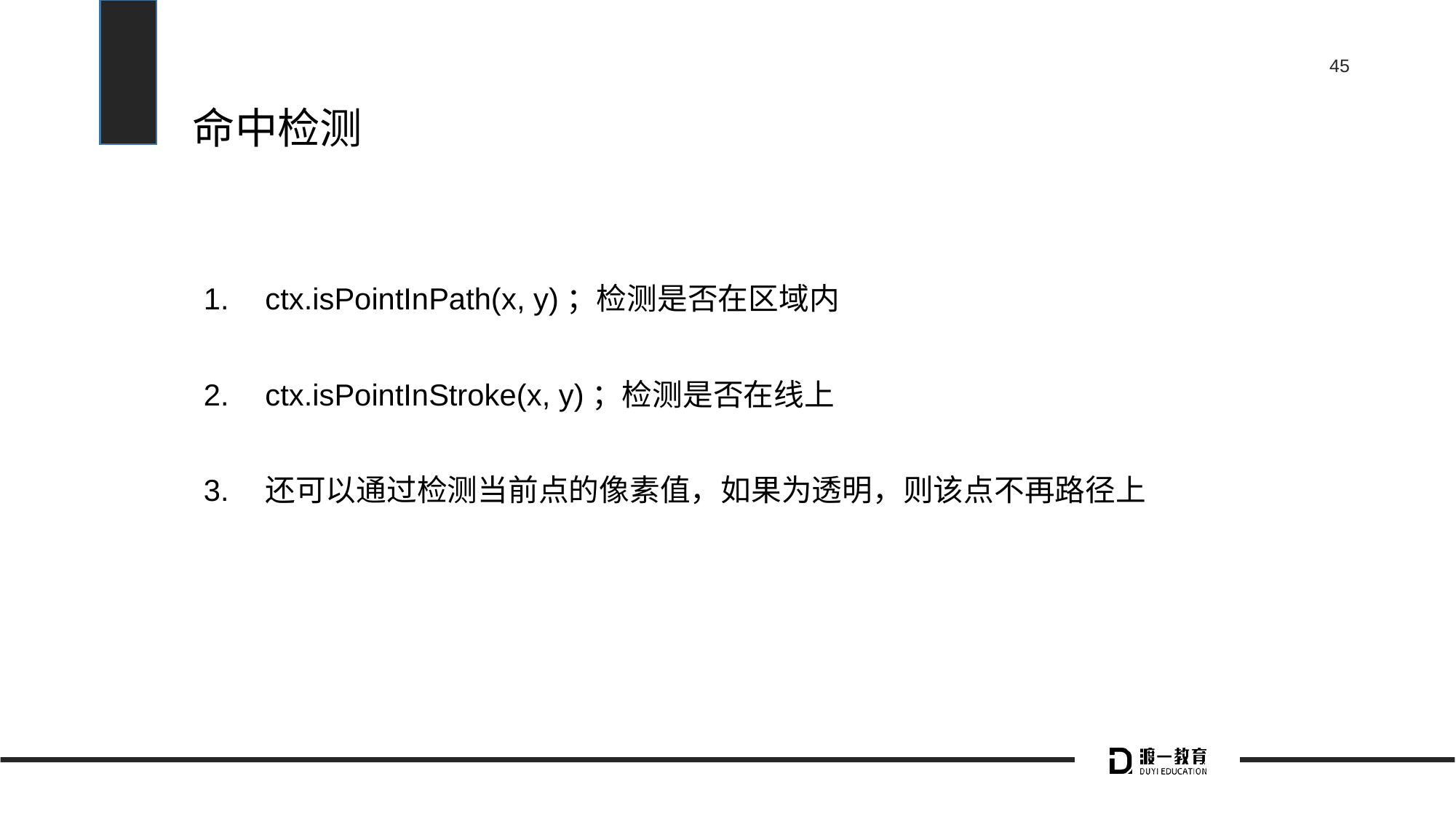

# 命中检测

ctx.isPointInPath(x, y)；检测是否在区域内

ctx.isPointInStroke(x, y)；检测是否在线上

还可以通过检测当前点的像素值，如果为透明，则该点不再路径上